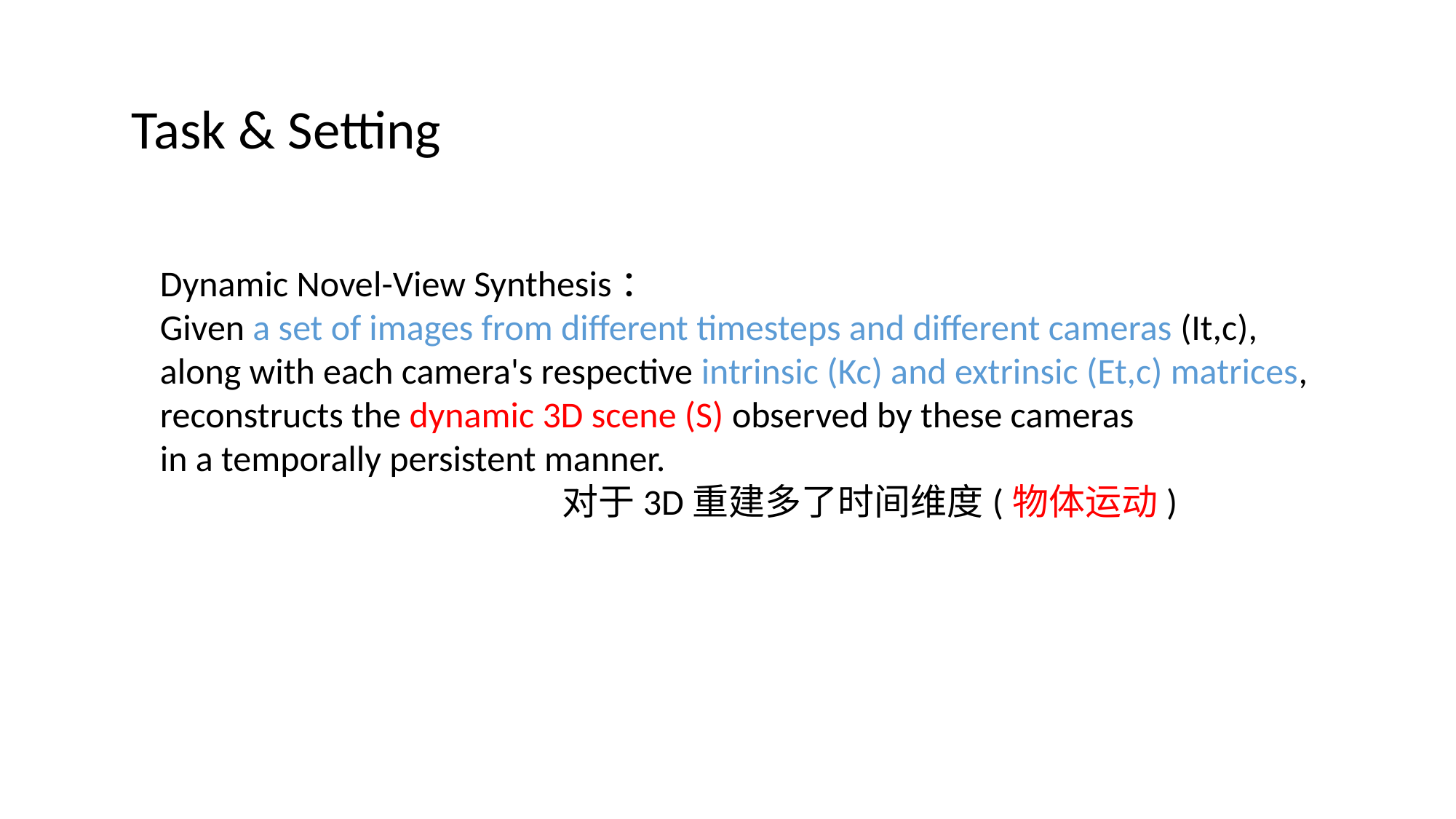

Task & Setting
Dynamic Novel-View Synthesis：
Given a set of images from different timesteps and different cameras (It,c),
along with each camera's respective intrinsic (Kc) and extrinsic (Et,c) matrices,
reconstructs the dynamic 3D scene (S) observed by these cameras
in a temporally persistent manner.
			        对于3D重建多了时间维度(物体运动)